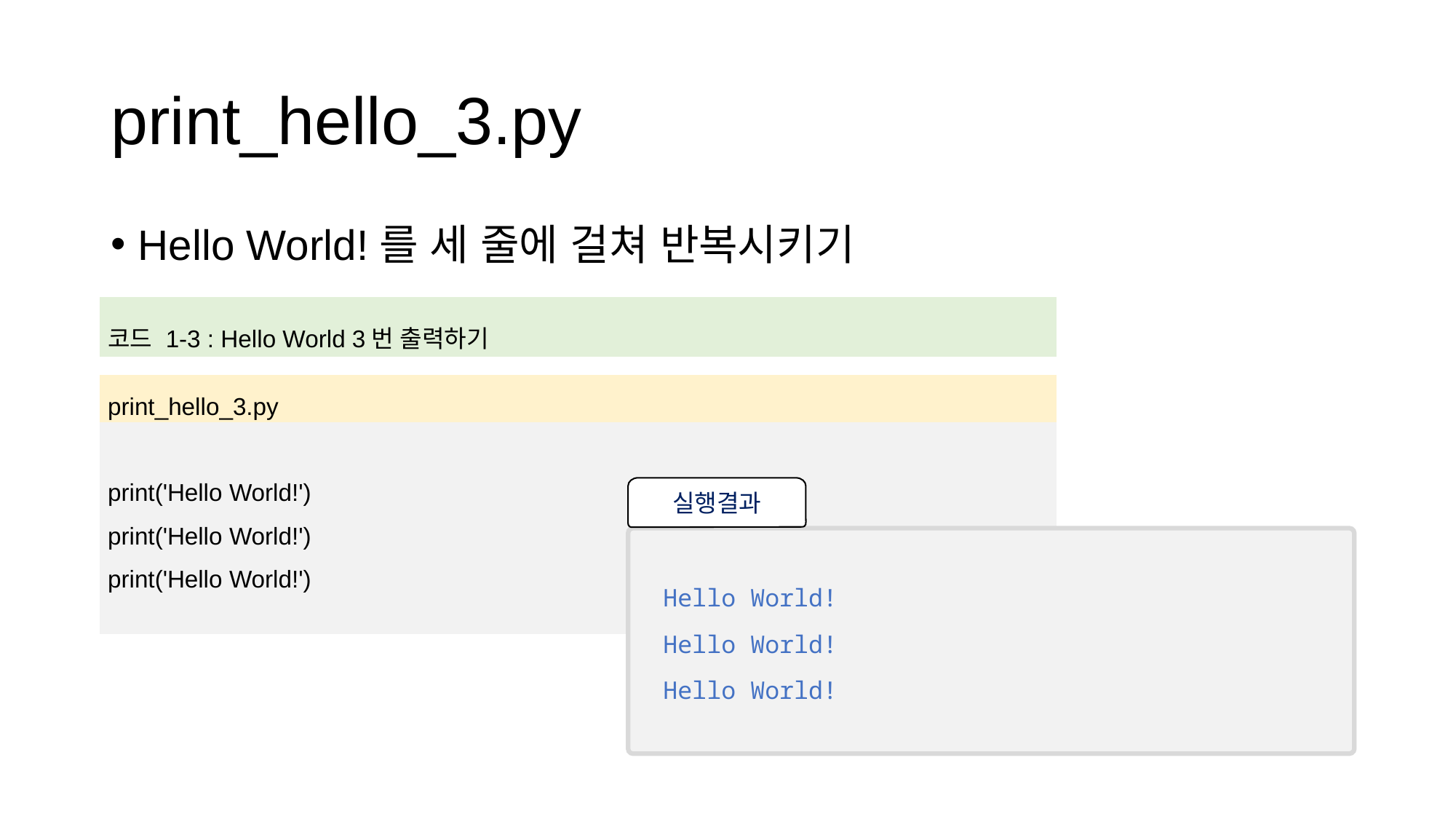

# print_hello_3.py
Hello World!를 세 줄에 걸쳐 반복시키기
| 코드 1-3 : Hello World 3번 출력하기 |
| --- |
|  |
| print\_hello\_3.py |
| print('Hello World!') print('Hello World!') print('Hello World!') |
실행결과

Hello World!
Hello World!
Hello World!